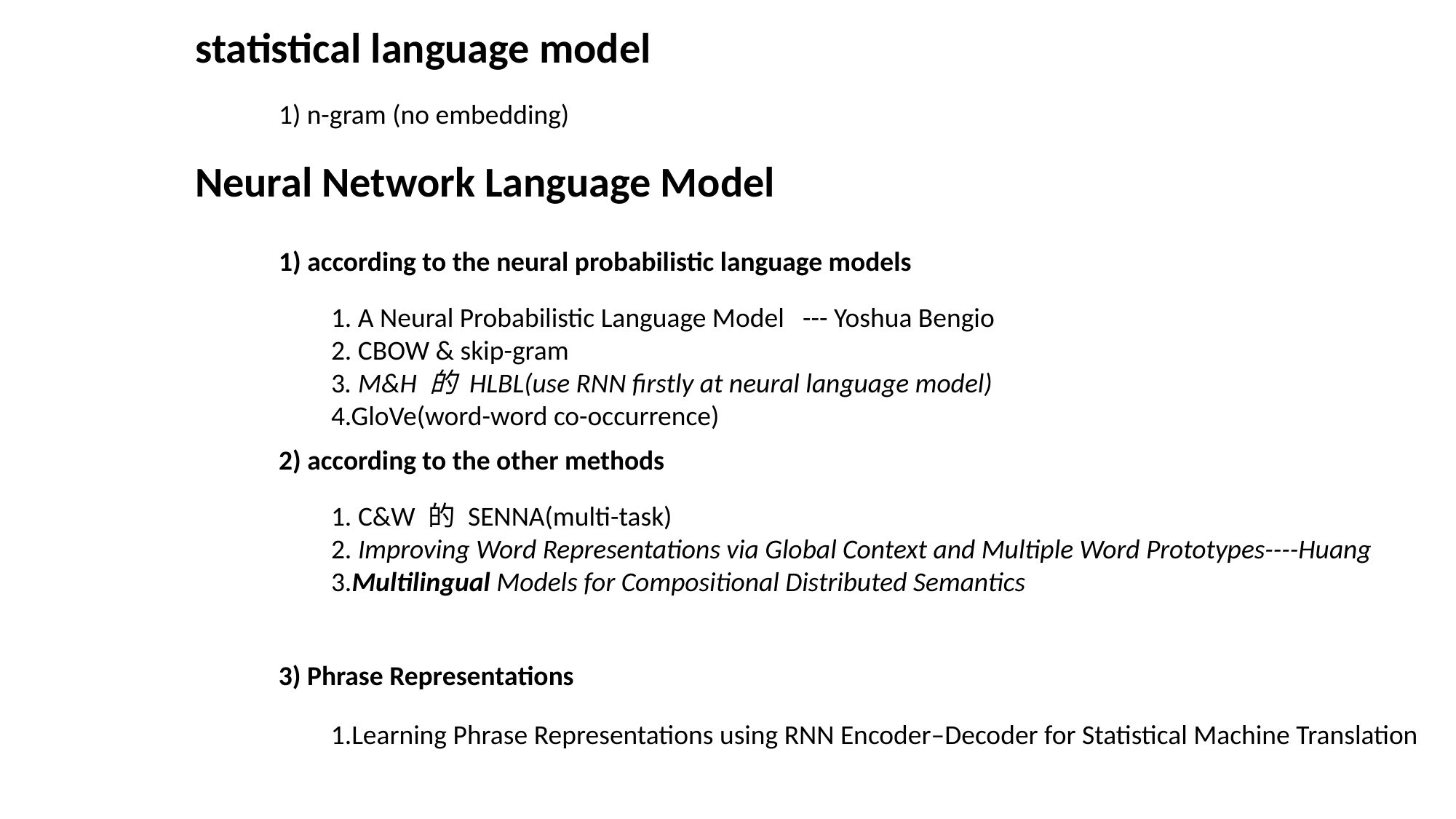

statistical language model
1) n-gram (no embedding)
Neural Network Language Model
1) according to the neural probabilistic language models
1. A Neural Probabilistic Language Model   --- Yoshua Bengio
2. CBOW & skip-gram
3. M&H 的 HLBL(use RNN firstly at neural language model)
4.GloVe(word-word co-occurrence)
2) according to the other methods
1. C&W 的 SENNA(multi-task)
2. Improving Word Representations via Global Context and Multiple Word Prototypes----Huang
3.Multilingual Models for Compositional Distributed Semantics
3) Phrase Representations
1.Learning Phrase Representations using RNN Encoder–Decoder for Statistical Machine Translation